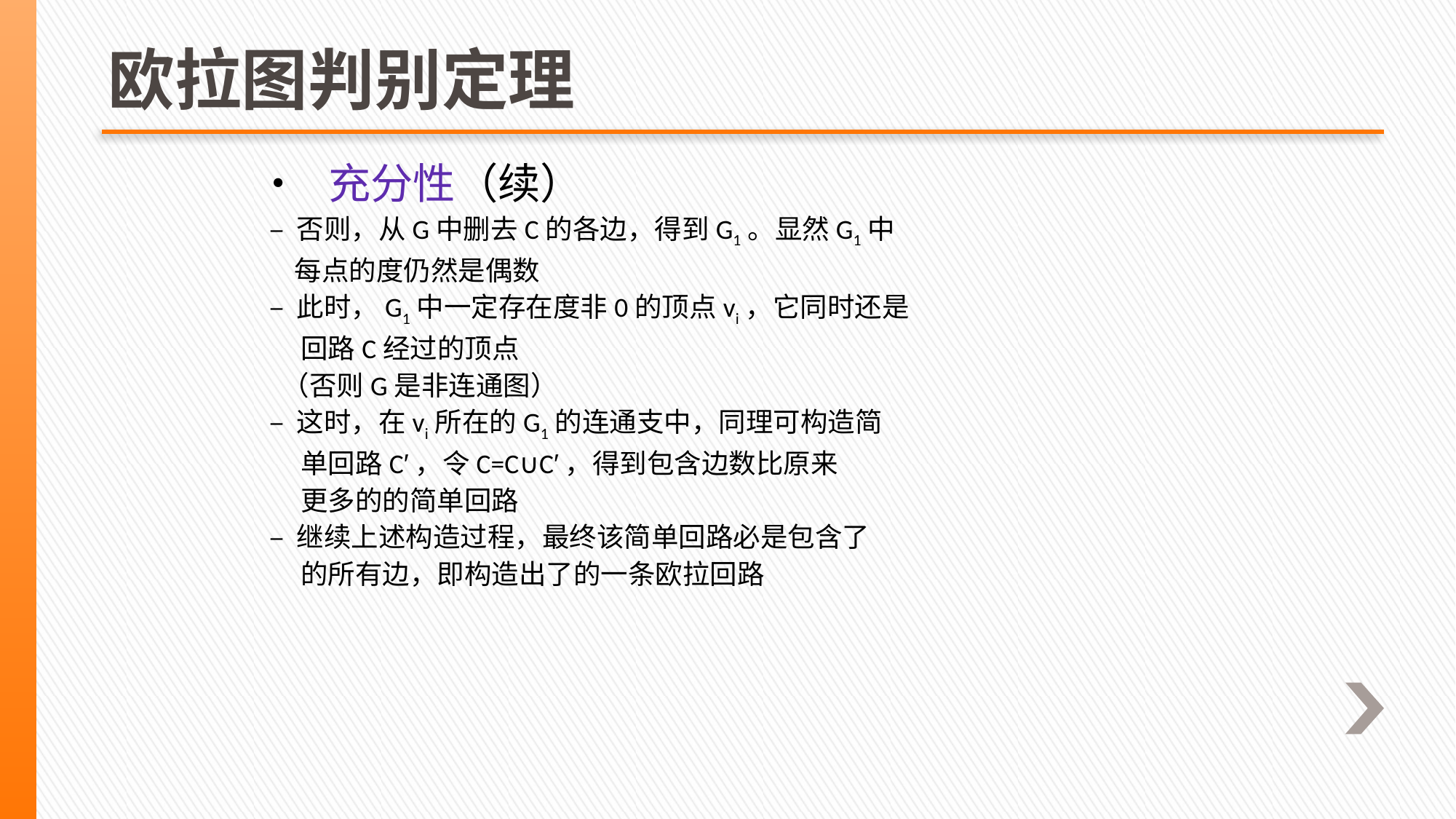

# 欧拉图判别定理
•  充分性（续）
  – 否则，从G中删去C的各边，得到G1。显然G1中
     每点的度仍然是偶数
  – 此时，G1中一定存在度非0的顶点vi，它同时还是
      回路C经过的顶点
   （否则G是非连通图）
  – 这时，在vi所在的G1的连通支中，同理可构造简
      单回路C′，令C=C∪C′，得到包含边数比原来
      更多的的简单回路
  – 继续上述构造过程，最终该简单回路必是包含了
      的所有边，即构造出了的一条欧拉回路